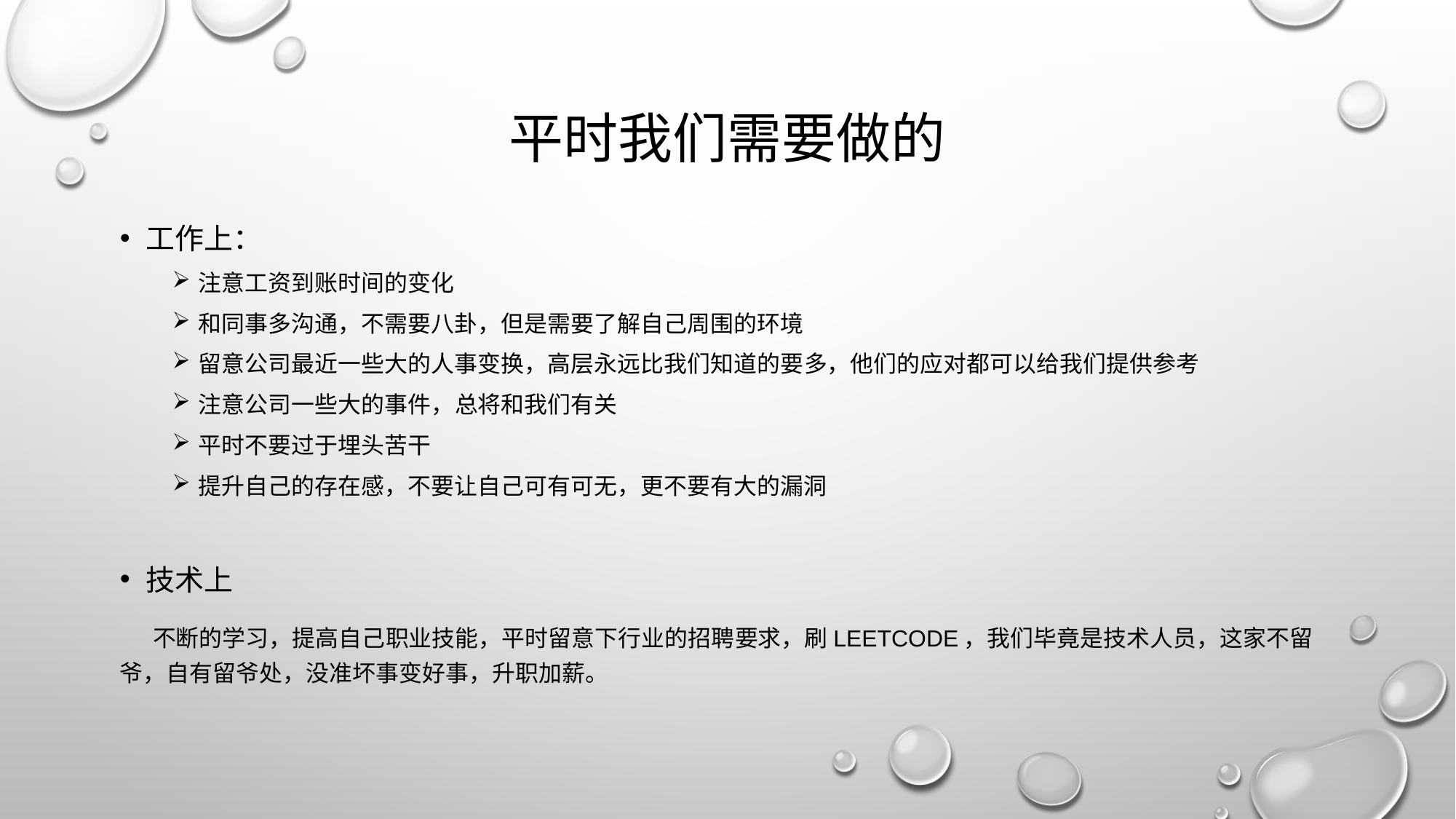

# 平时我们需要做的
工作上：
注意工资到账时间的变化
和同事多沟通，不需要八卦，但是需要了解自己周围的环境
留意公司最近一些大的人事变换，高层永远比我们知道的要多，他们的应对都可以给我们提供参考
注意公司一些大的事件，总将和我们有关
平时不要过于埋头苦干
提升自己的存在感，不要让自己可有可无，更不要有大的漏洞

技术上
    不断的学习，提高自己职业技能，平时留意下行业的招聘要求，刷leetcode，我们毕竟是技术人员，这家不留爷，自有留爷处，没准坏事变好事，升职加薪。